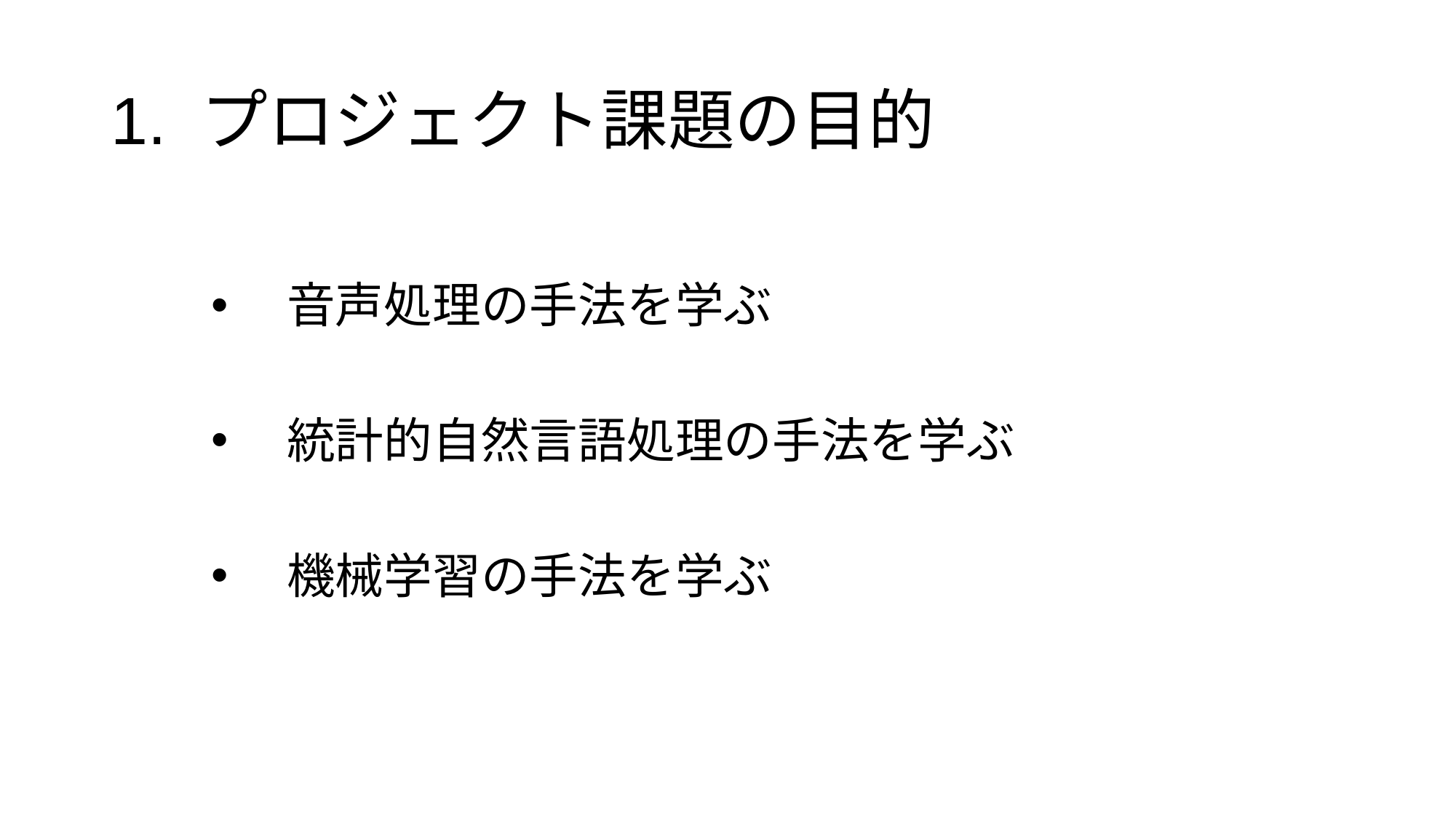

# 1. プロジェクト課題の目的

　音声処理の手法を学ぶ

　統計的自然言語処理の手法を学ぶ

　機械学習の手法を学ぶ